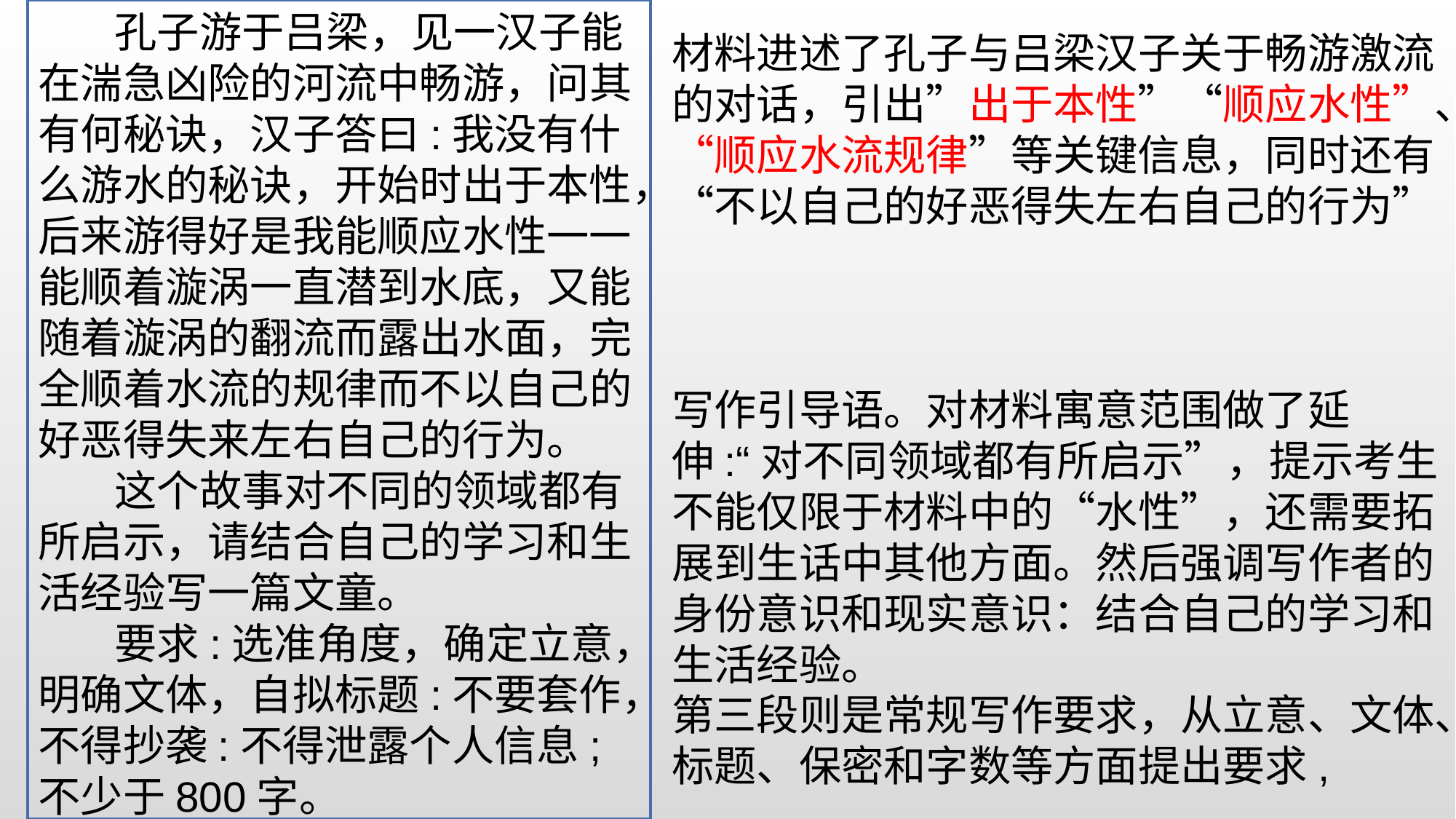

孔子游于吕梁，见一汉子能在湍急凶险的河流中畅游，问其有何秘诀，汉子答曰:我没有什么游水的秘诀，开始时出于本性，后来游得好是我能顺应水性一一能顺着漩涡一直潜到水底，又能
随着漩涡的翻流而露出水面，完全顺着水流的规律而不以自己的好恶得失来左右自己的行为。
       这个故事对不同的领域都有所启示，请结合自己的学习和生活经验写一篇文童。
       要求:选准角度，确定立意，明确文体，自拟标题:不要套作，不得抄袭:不得泄露个人信息;不少于800字。

材料进述了孔子与吕梁汉子关于畅游激流的对话，引出”出于本性”“顺应水性”、“顺应水流规律”等关键信息，同时还有“不以自己的好恶得失左右自己的行为”

写作引导语。对材料寓意范围做了延伸:“对不同领域都有所启示”，提示考生不能仅限于材料中的“水性”，还需要拓展到生话中其他方面。然后强调写作者的身份意识和现实意识：结合自己的学习和生活经验。
第三段则是常规写作要求，从立意、文体、标题、保密和字数等方面提出要求,